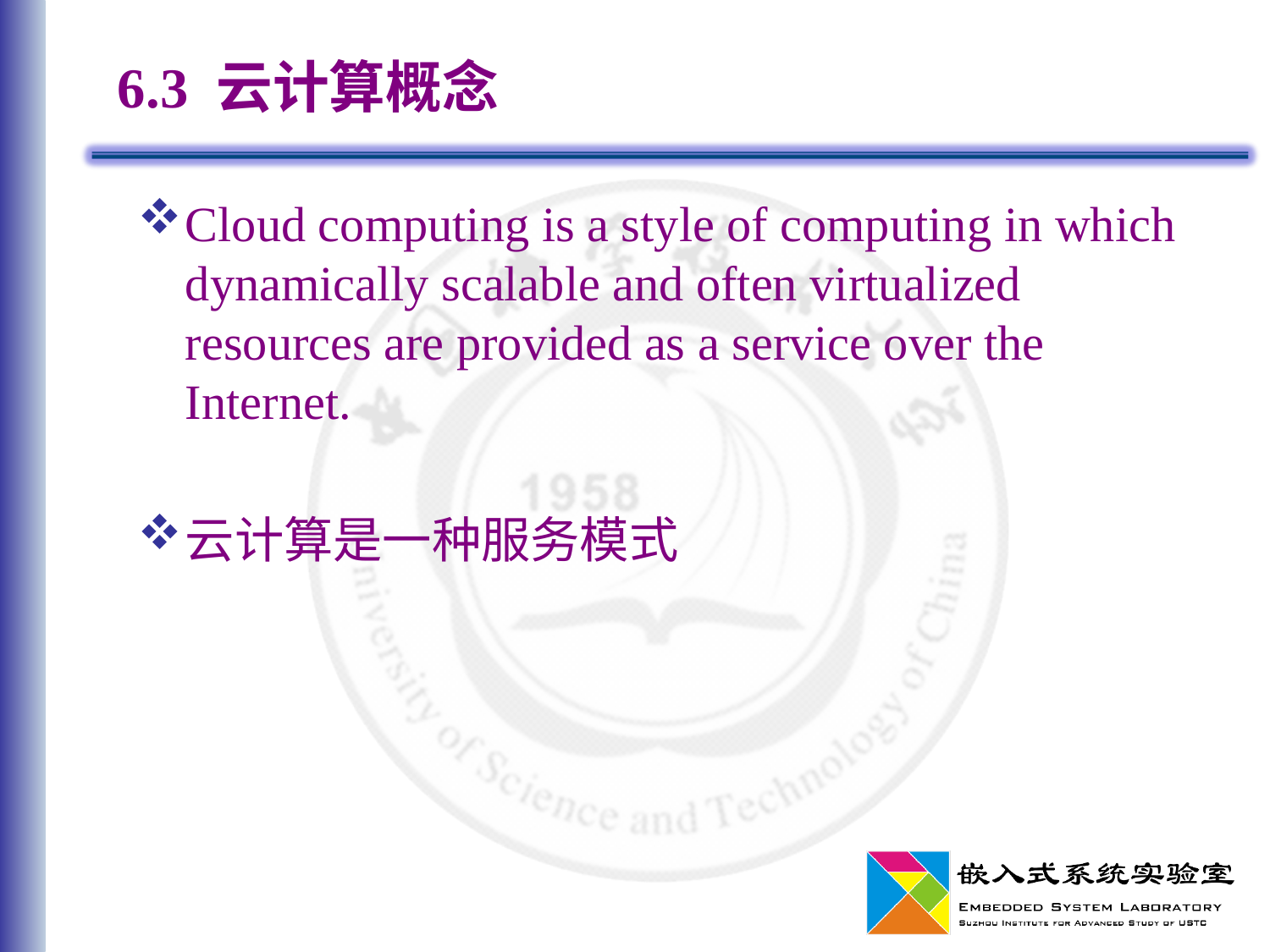

# 6.3 云计算概念
Cloud computing is a style of computing in which dynamically scalable and often virtualized resources are provided as a service over the Internet.

云计算是一种服务模式